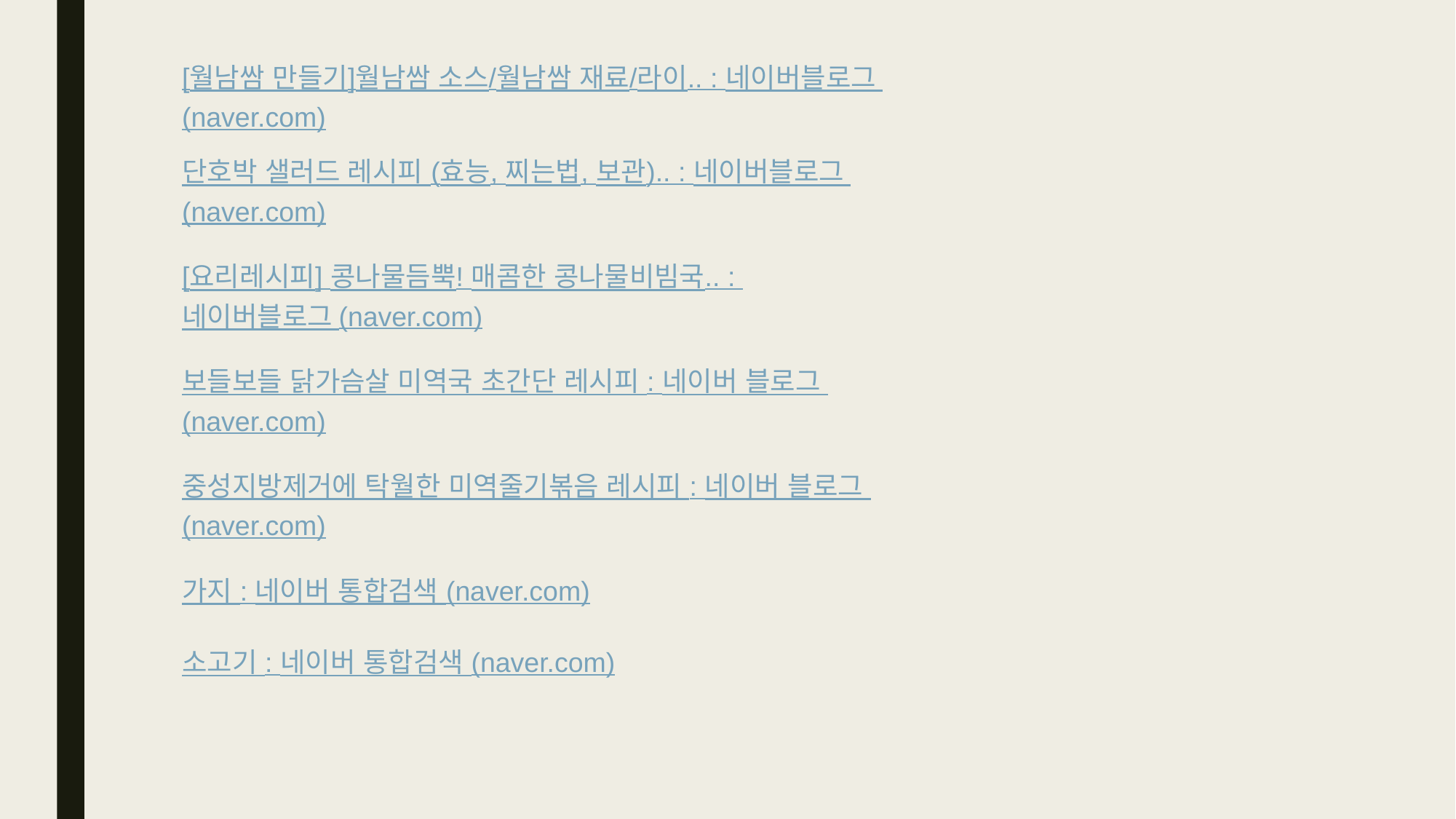

[월남쌈 만들기]월남쌈 소스/월남쌈 재료/라이.. : 네이버블로그 (naver.com)
단호박 샐러드 레시피 (효능, 찌는법, 보관).. : 네이버블로그 (naver.com)
[요리레시피] 콩나물듬뿍! 매콤한 콩나물비빔국.. : 네이버블로그 (naver.com)
보들보들 닭가슴살 미역국 초간단 레시피 : 네이버 블로그 (naver.com)
중성지방제거에 탁월한 미역줄기볶음 레시피 : 네이버 블로그 (naver.com)
가지 : 네이버 통합검색 (naver.com)
소고기 : 네이버 통합검색 (naver.com)